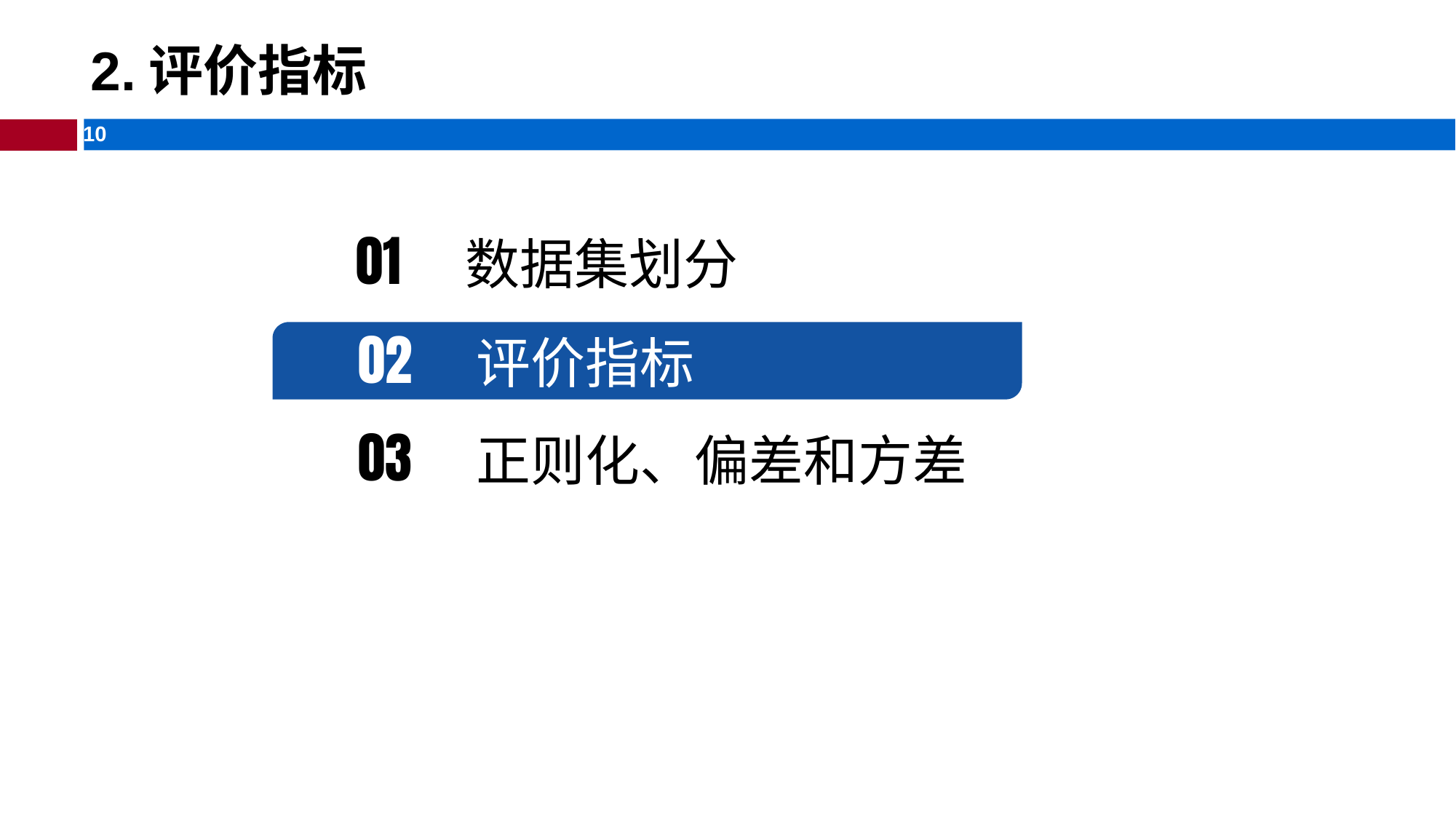

# 2.评价指标
01    数据集划分

02    评价指标
03    正则化、偏差和方差